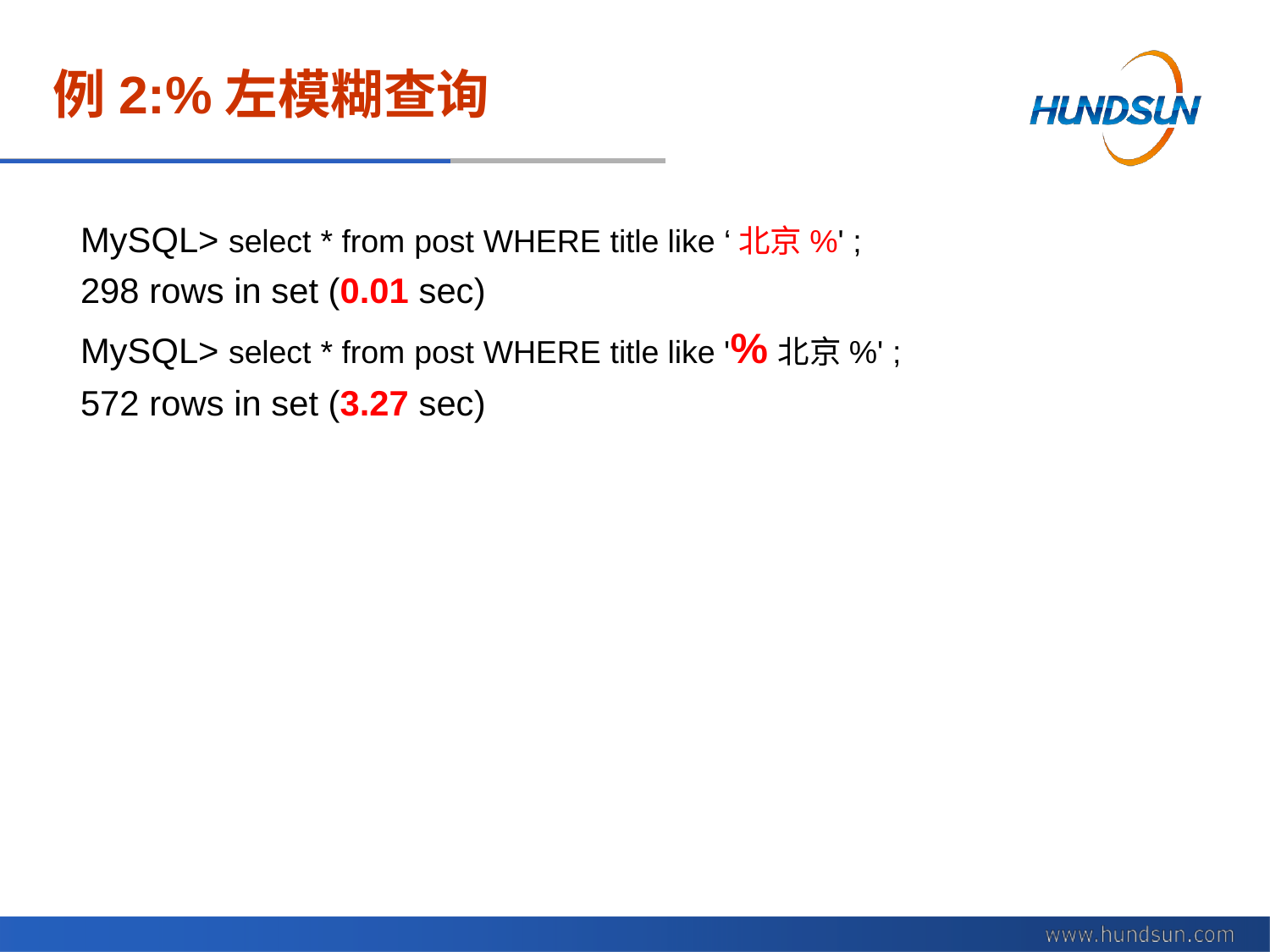

例2:%左模糊查询
MySQL> select * from post WHERE title like ‘北京%' ;
298 rows in set (0.01 sec)
MySQL> select * from post WHERE title like '%北京%' ;
572 rows in set (3.27 sec)